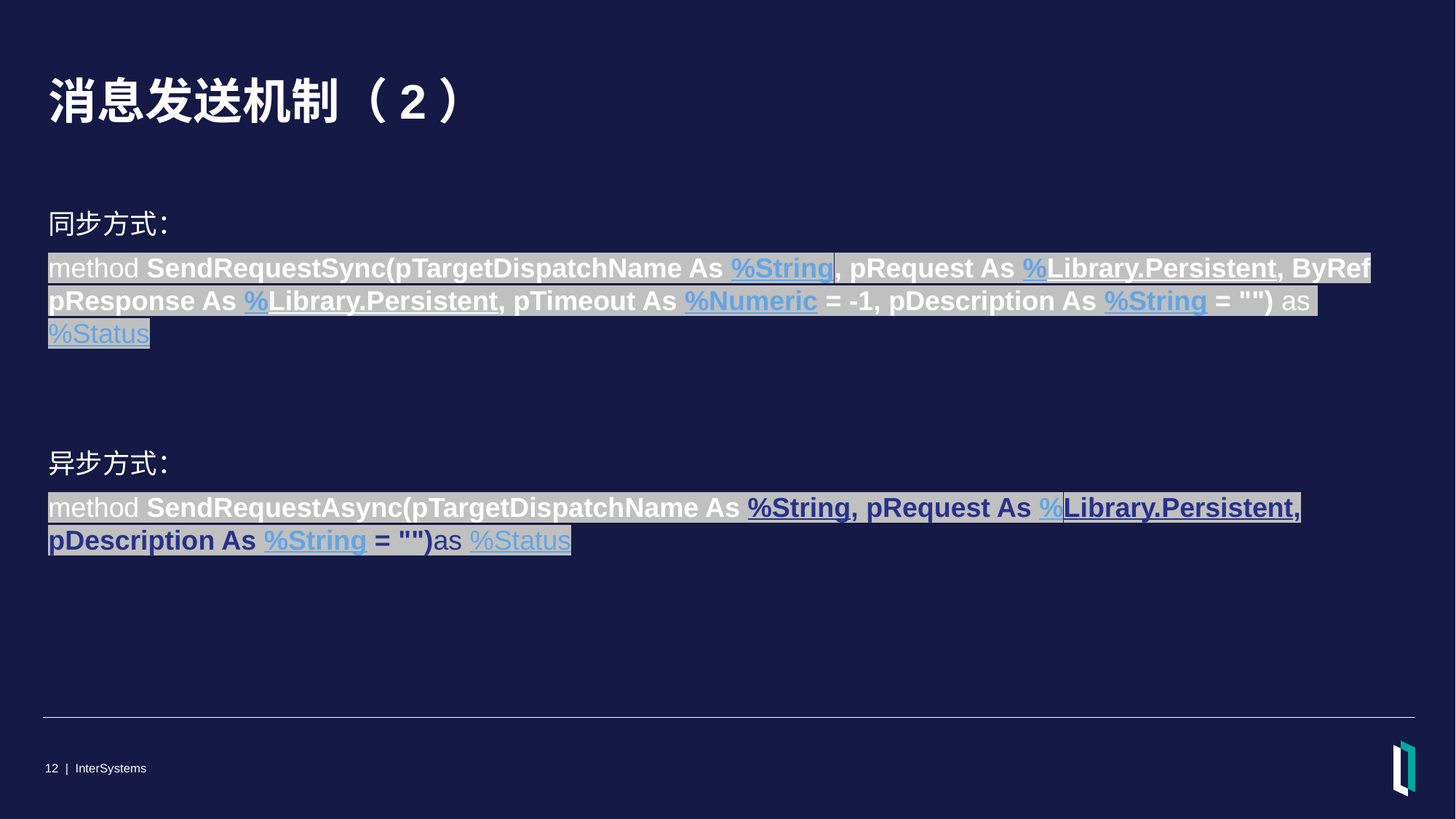

# 消息发送机制（2）

同步方式：
method SendRequestSync(pTargetDispatchName As %String, pRequest As %Library.Persistent, ByRef pResponse As %Library.Persistent, pTimeout As %Numeric = -1, pDescription As %String = "") as %Status

异步方式：
method SendRequestAsync(pTargetDispatchName As %String, pRequest As %Library.Persistent, pDescription As %String = "")as %Status